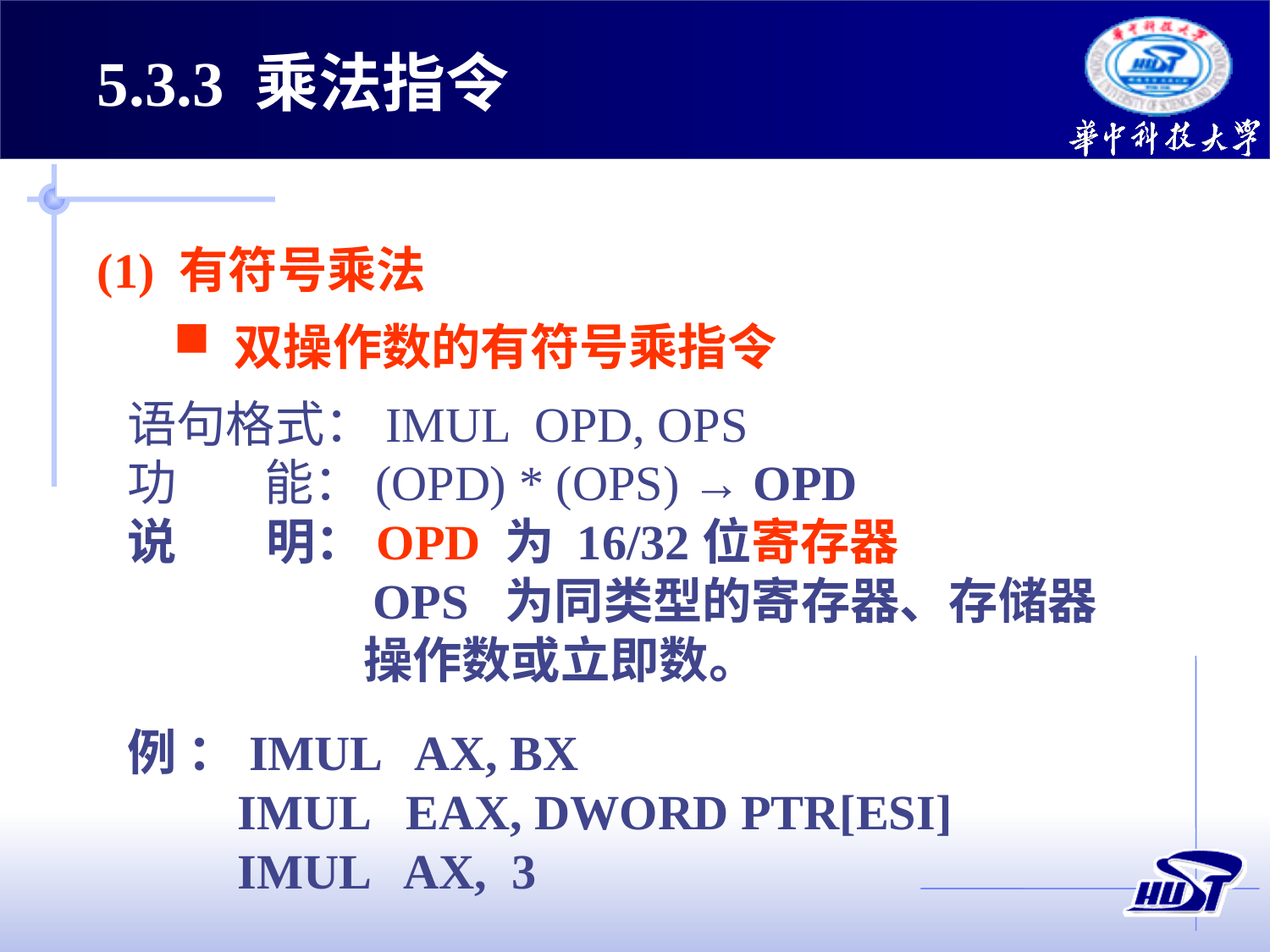

5.3.3 乘法指令
(1) 有符号乘法
 双操作数的有符号乘指令
语句格式：IMUL  OPD, OPS
功        能：(OPD) * (OPS) → OPD
说        明：OPD 为 16/32位寄存器
                    OPS  为同类型的寄存器、存储器
                    操作数或立即数。
例 ：IMUL   AX, BX
         IMUL   EAX, DWORD PTR[ESI]
         IMUL   AX,  3